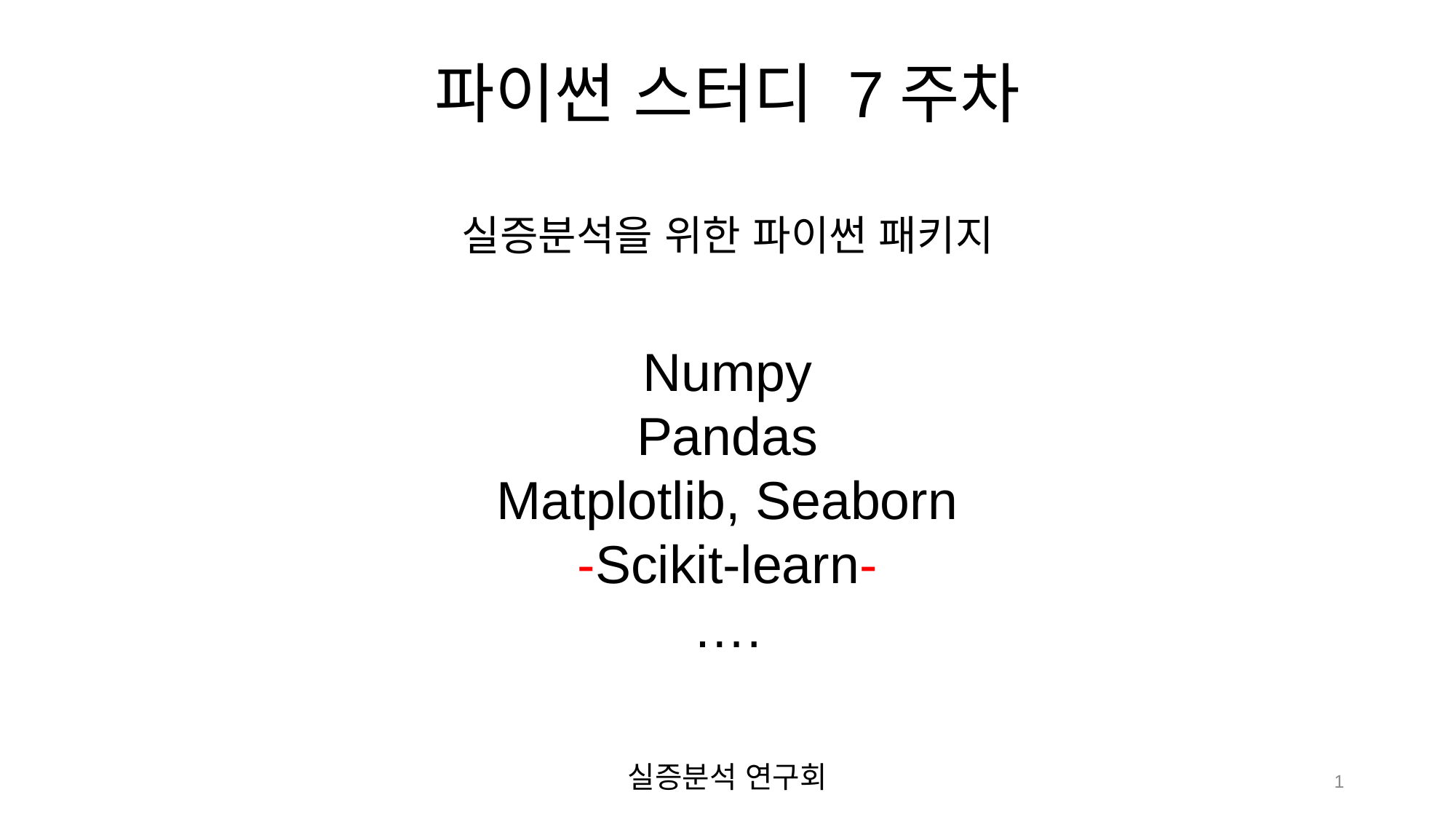

# 파이썬 스터디 7주차 실증분석을 위한 파이썬 패키지 Numpy Pandas Matplotlib, Seaborn -Scikit-learn- …. 실증분석 연구회
1